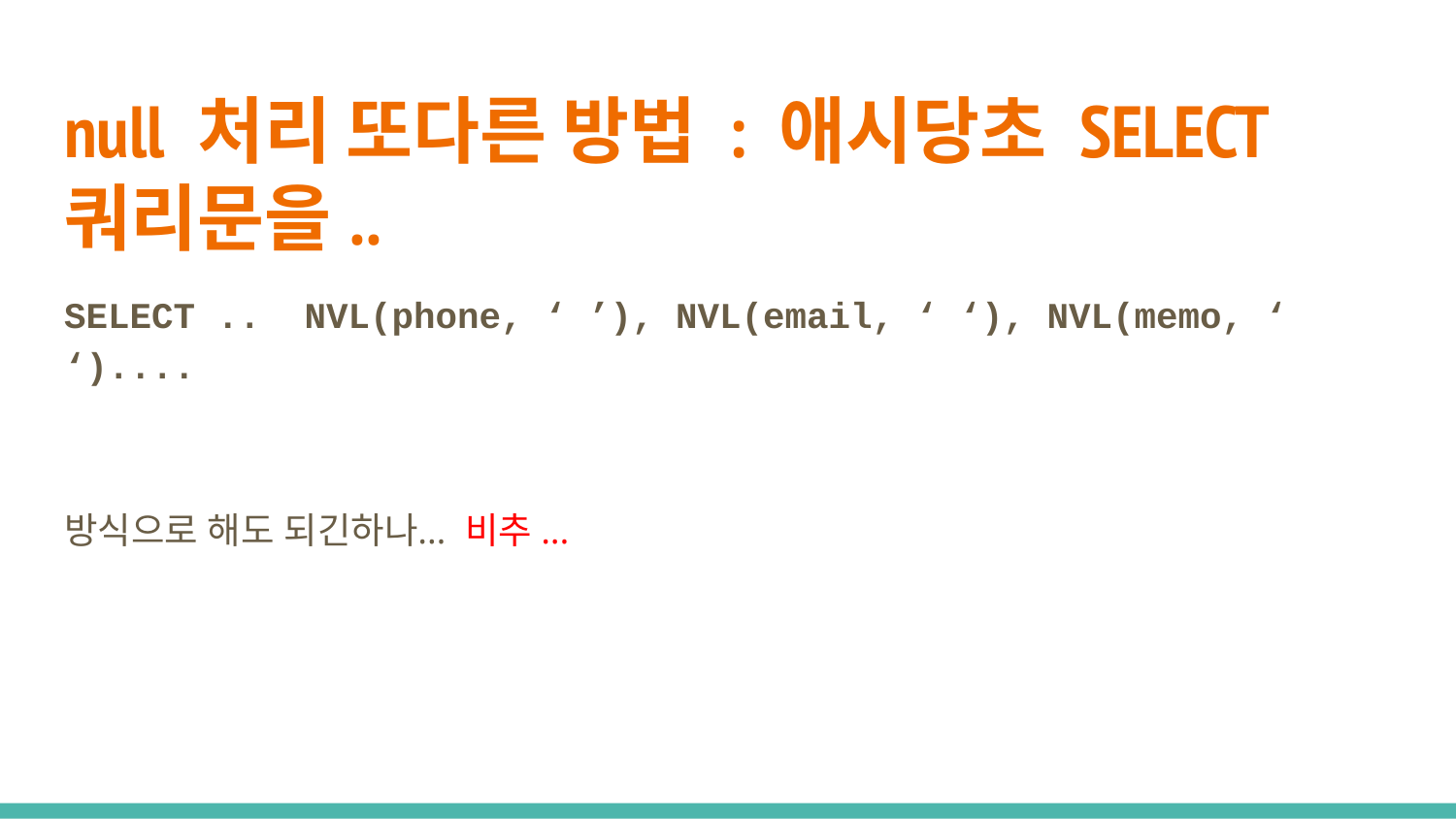

# null 처리 또다른 방법 : 애시당초 SELECT 쿼리문을..
SELECT ..  NVL(phone, ‘ ’), NVL(email, ‘ ‘), NVL(memo, ‘ ‘)....

방식으로 해도 되긴하나…  비추...